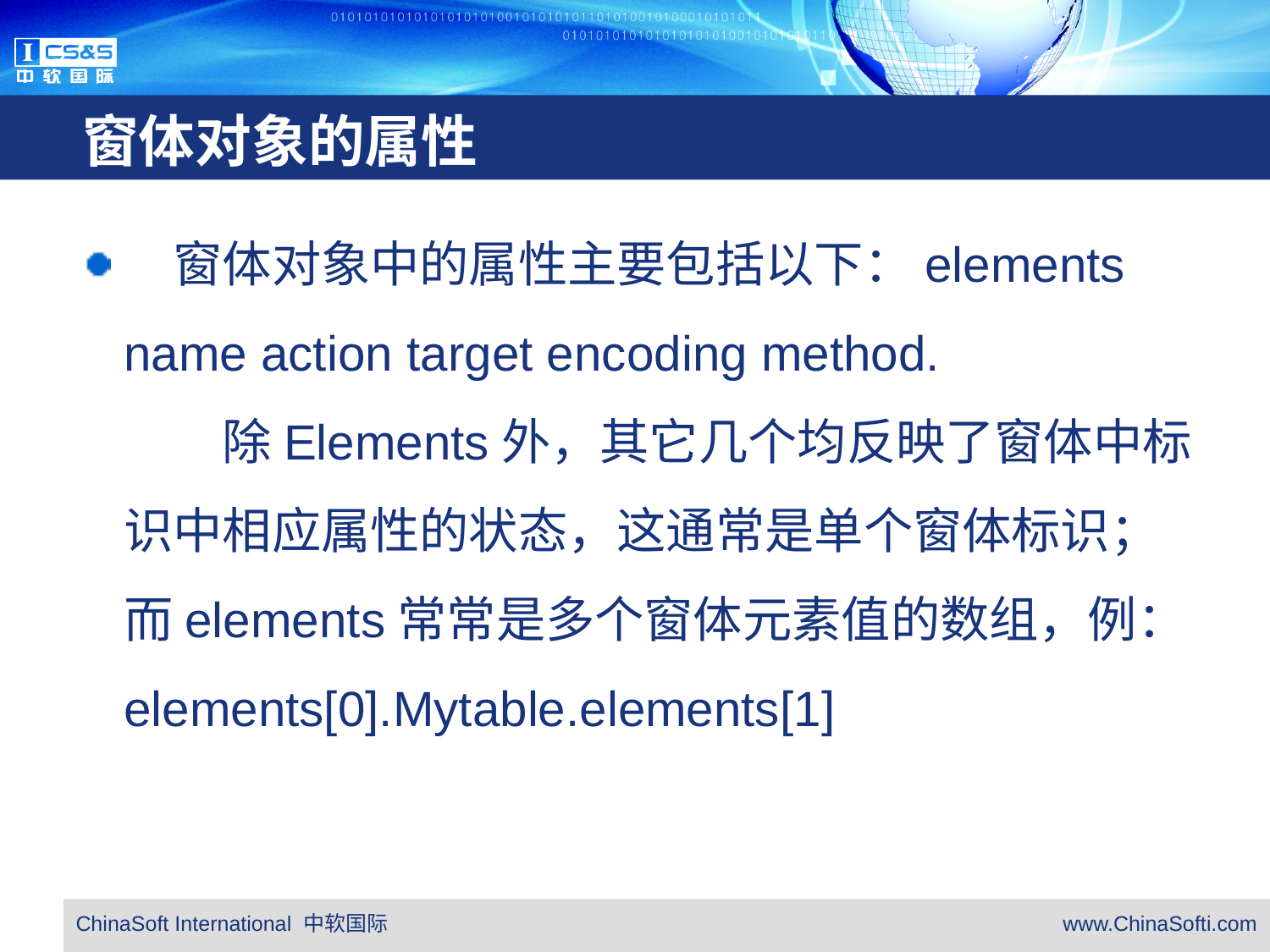

# 窗体对象的属性
　窗体对象中的属性主要包括以下：elements name action target encoding method.
　　除Elements外，其它几个均反映了窗体中标识中相应属性的状态，这通常是单个窗体标识；而elements常常是多个窗体元素值的数组，例：
elements[0].Mytable.elements[1]